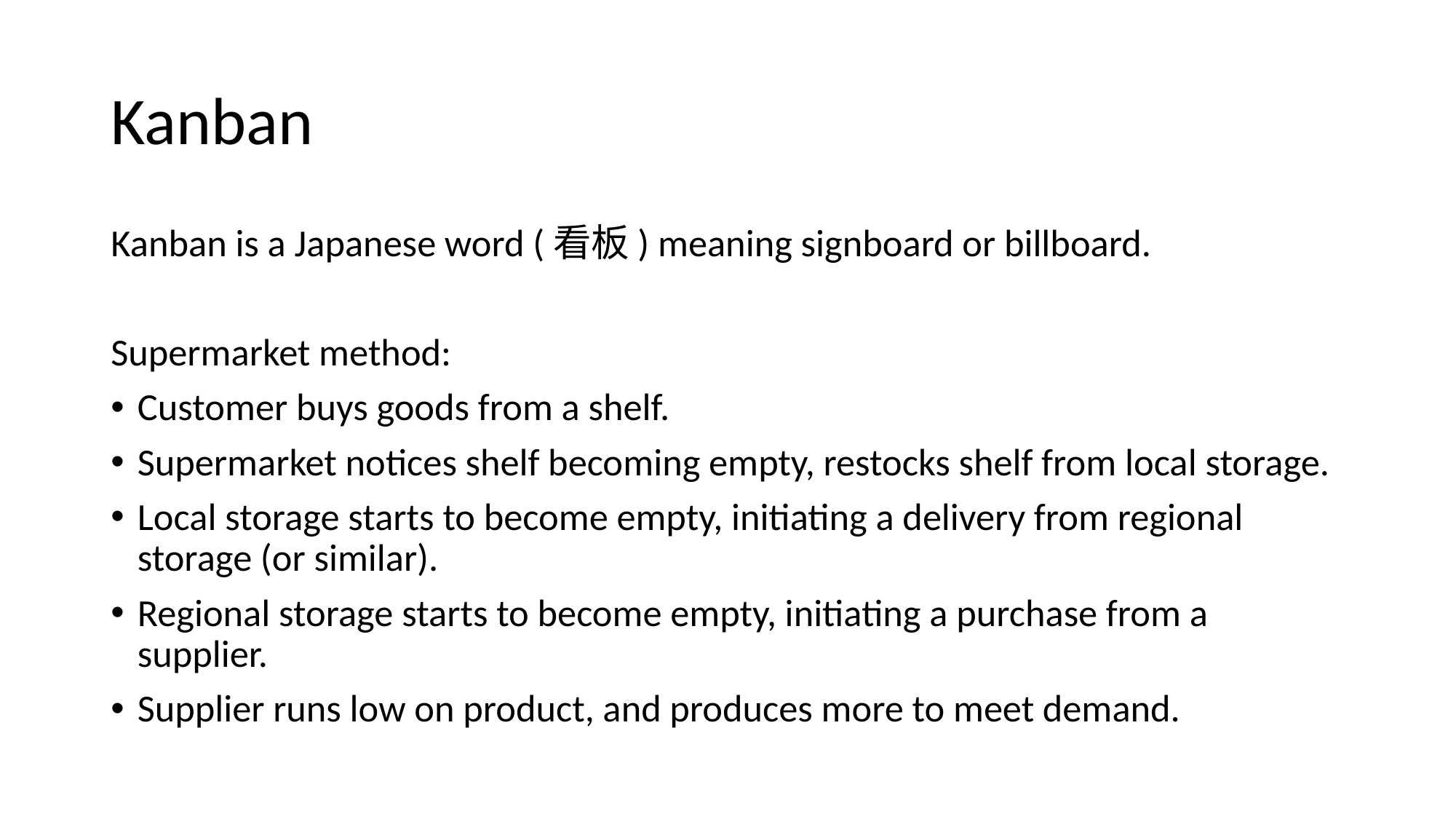

# Kanban
Kanban is a Japanese word (看板) meaning signboard or billboard.

Supermarket method:
Customer buys goods from a shelf.
Supermarket notices shelf becoming empty, restocks shelf from local storage.
Local storage starts to become empty, initiating a delivery from regional storage (or similar).
Regional storage starts to become empty, initiating a purchase from a supplier.
Supplier runs low on product, and produces more to meet demand.